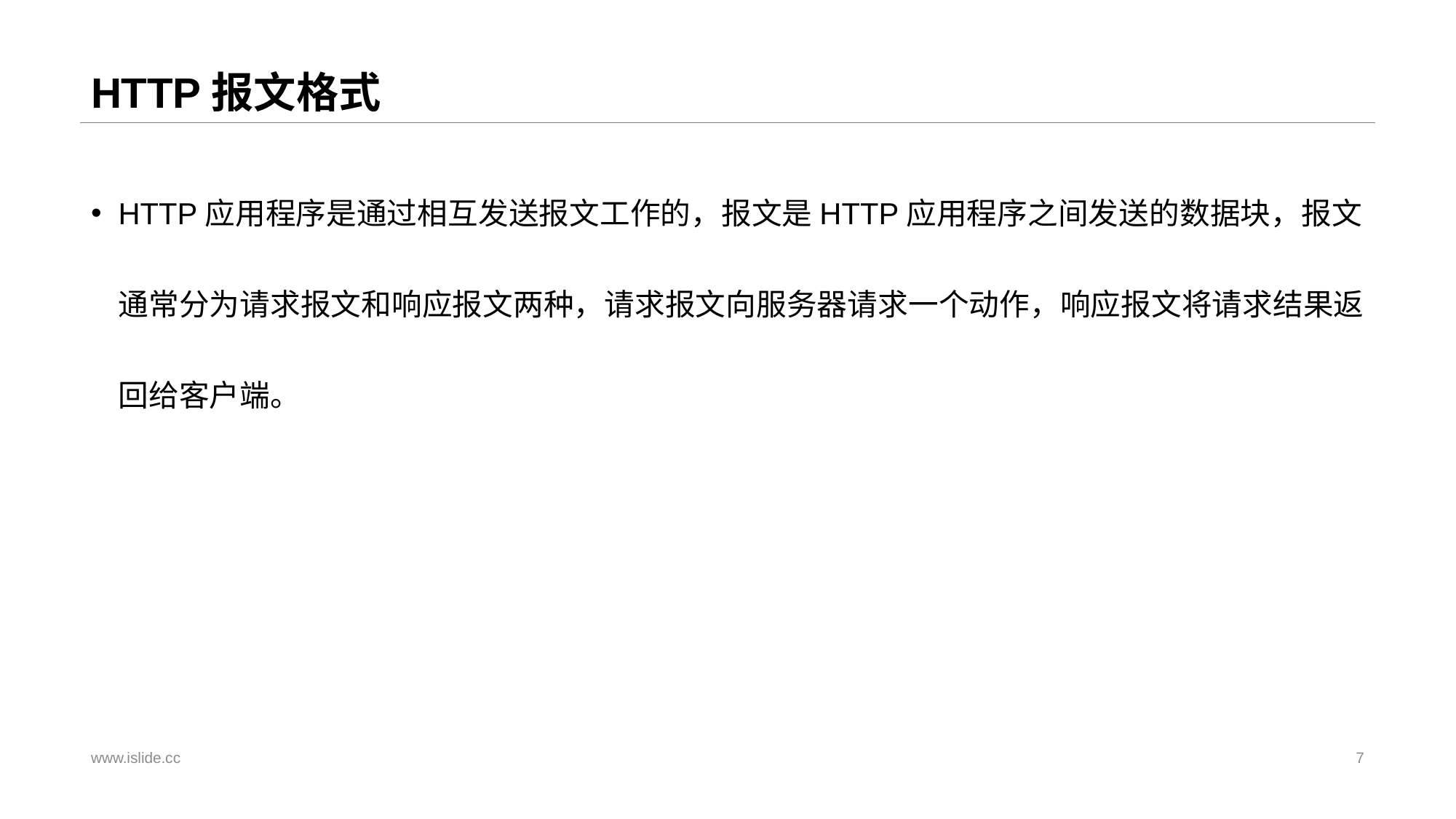

# HTTP报文格式
HTTP应用程序是通过相互发送报文工作的，报文是HTTP应用程序之间发送的数据块，报文通常分为请求报文和响应报文两种，请求报文向服务器请求一个动作，响应报文将请求结果返回给客户端。
www.islide.cc
7